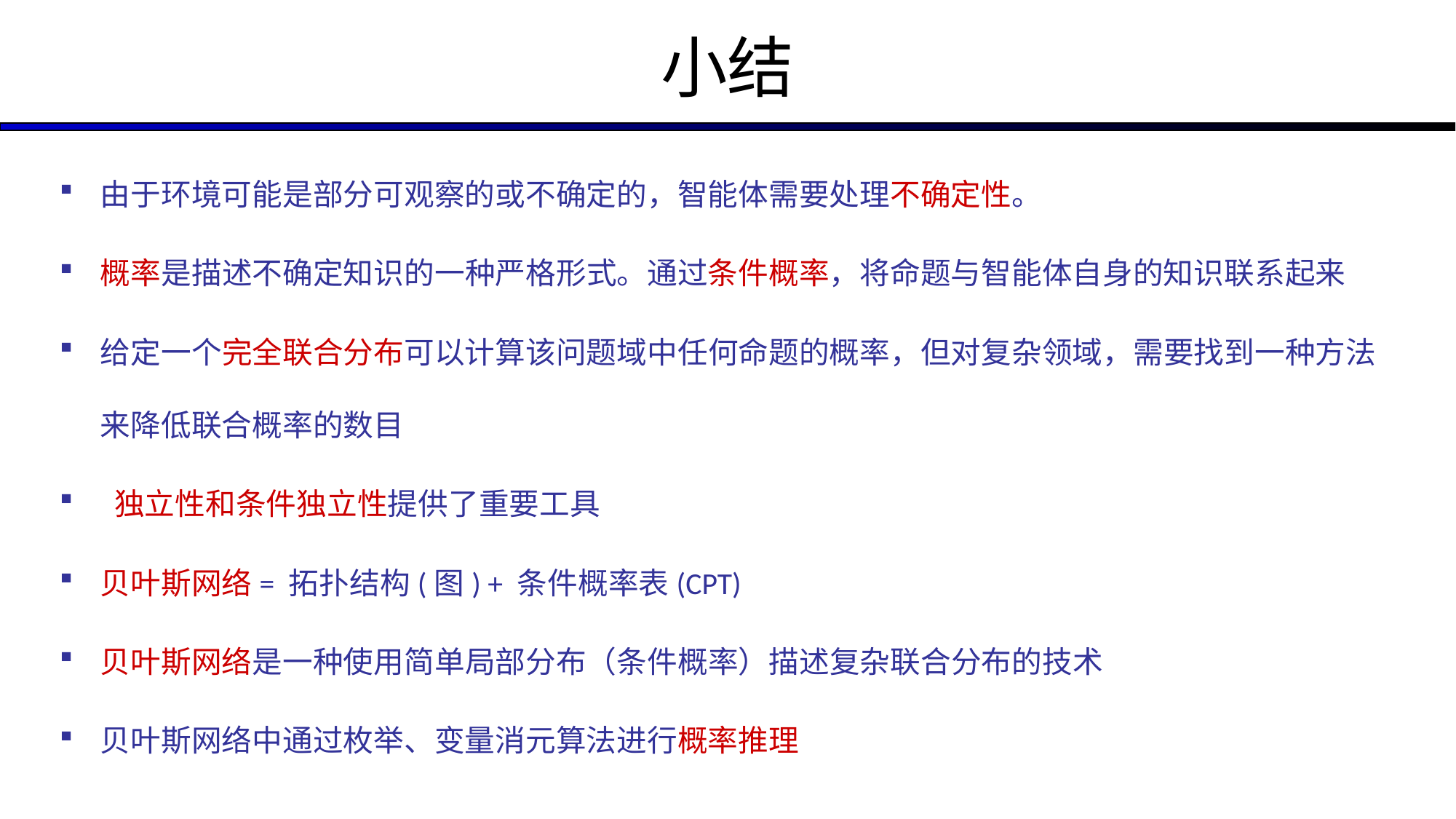

# 小结
由于环境可能是部分可观察的或不确定的，智能体需要处理不确定性。
概率是描述不确定知识的一种严格形式。通过条件概率，将命题与智能体自身的知识联系起来
给定一个完全联合分布可以计算该问题域中任何命题的概率，但对复杂领域，需要找到一种方法来降低联合概率的数目
 独立性和条件独立性提供了重要工具
贝叶斯网络= 拓扑结构(图) + 条件概率表(CPT)
贝叶斯网络是一种使用简单局部分布（条件概率）描述复杂联合分布的技术
贝叶斯网络中通过枚举、变量消元算法进行概率推理